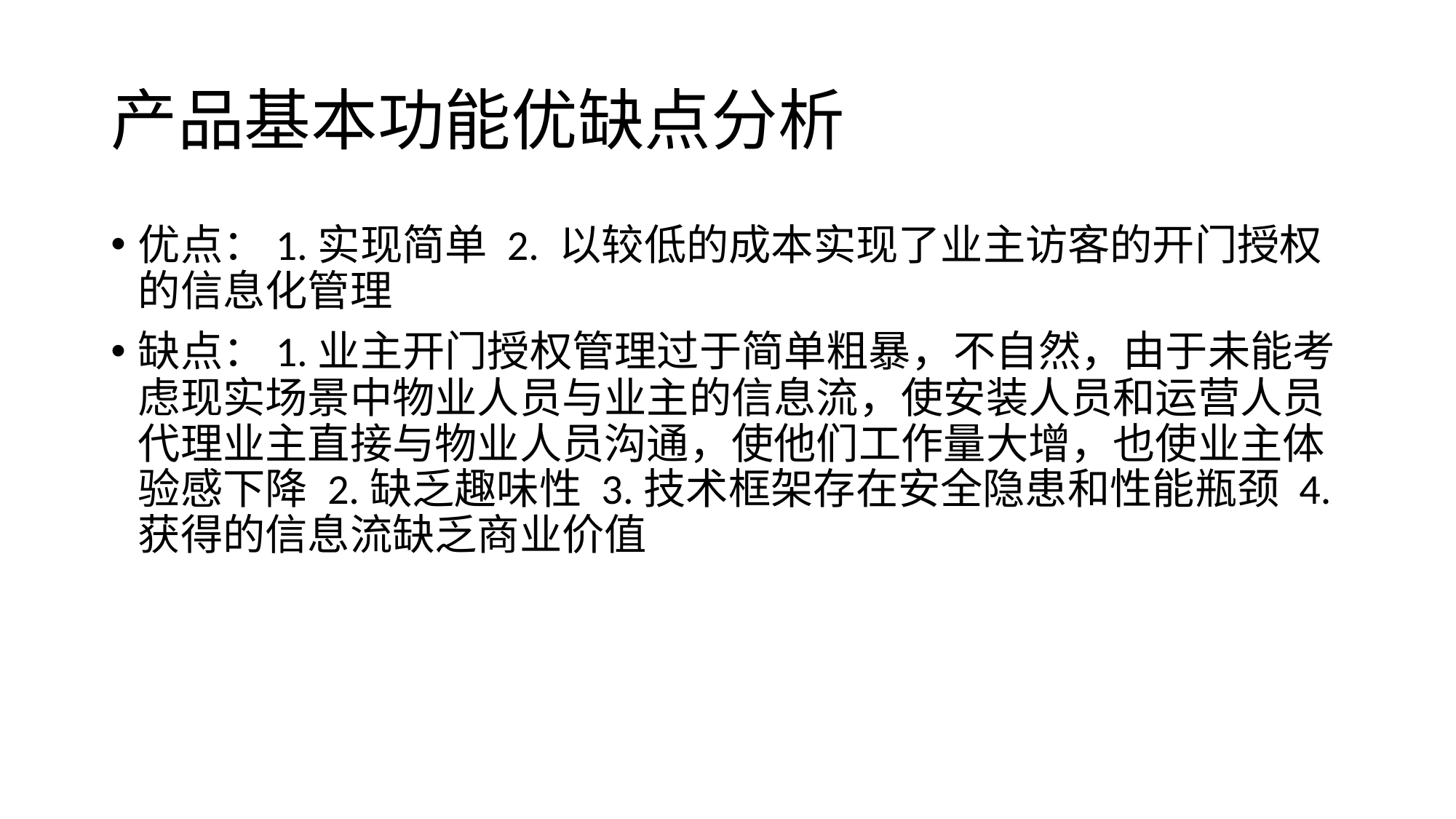

# 产品基本功能优缺点分析
优点：1.实现简单 2. 以较低的成本实现了业主访客的开门授权的信息化管理
缺点：1.业主开门授权管理过于简单粗暴，不自然，由于未能考虑现实场景中物业人员与业主的信息流，使安装人员和运营人员代理业主直接与物业人员沟通，使他们工作量大增，也使业主体验感下降 2.缺乏趣味性 3.技术框架存在安全隐患和性能瓶颈 4.获得的信息流缺乏商业价值